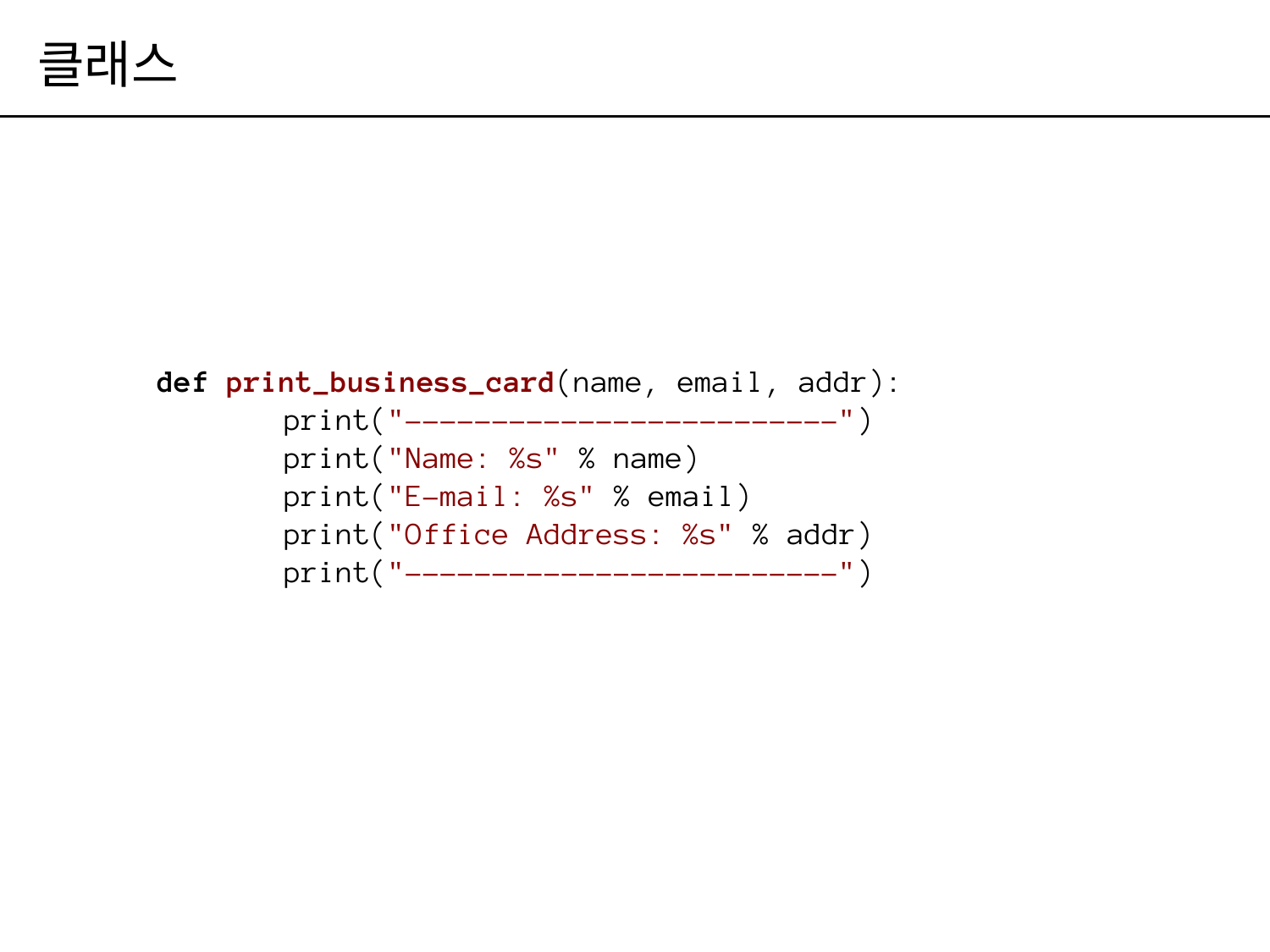

# 클래스
def print_business_card(name, email, addr):
	print("-------------------------")
	print("Name: %s" % name)
	print("E-mail: %s" % email)
	print("Office Address: %s" % addr)
	print("-------------------------")